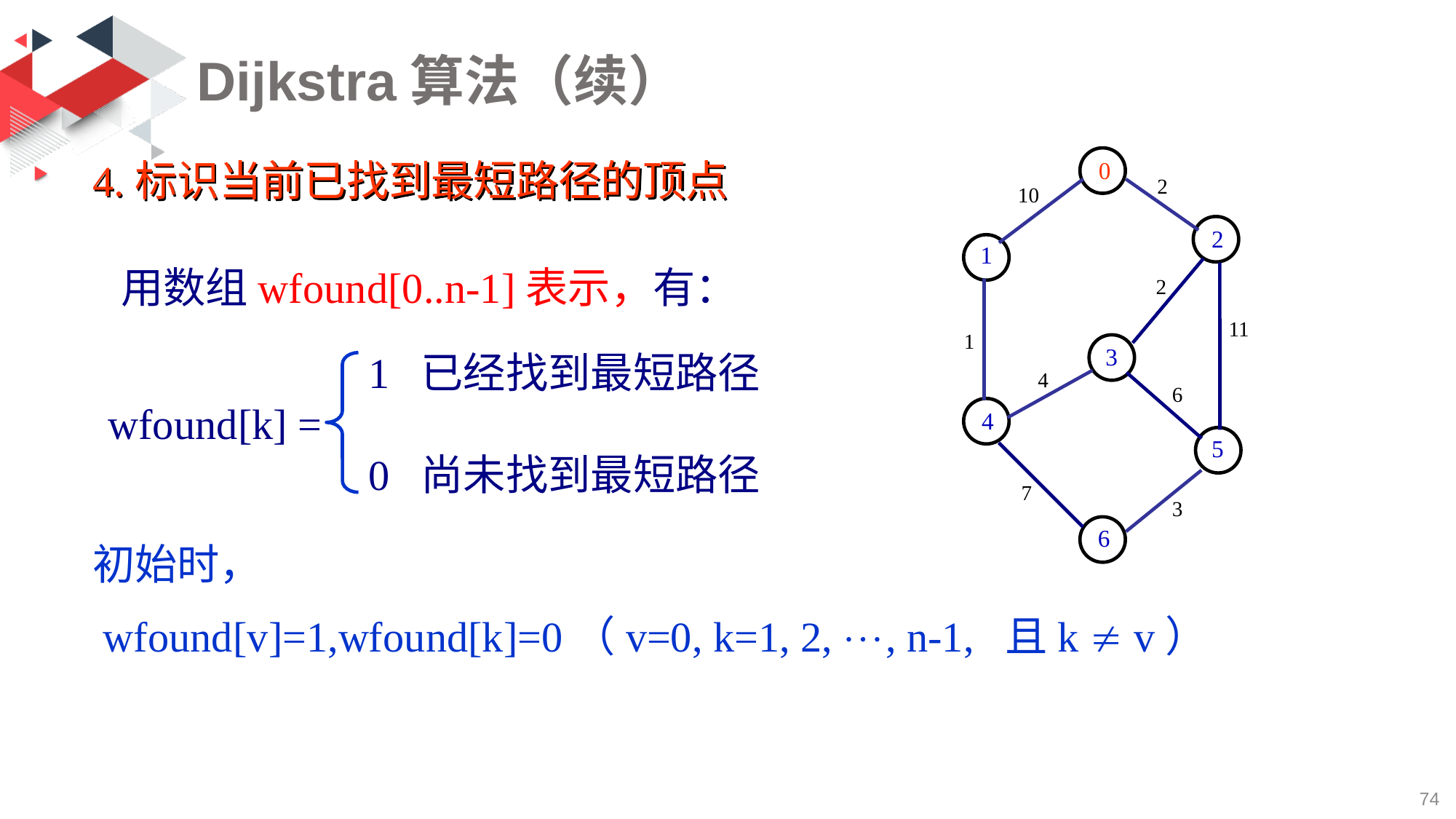

# Dijkstra算法（续）

0
2
10

2

1

2

11
1

3
4

6

4

5

7
3

6
4.标识当前已找到最短路径的顶点
用数组wfound[0..n-1]表示，有：
             	    1  已经找到最短路径
wfound[k] =
             	    0  尚未找到最短路径

初始时，
 wfound[v]=1,wfound[k]=0（v=0, k=1, 2, …, n-1,  且k ≠ v）
74